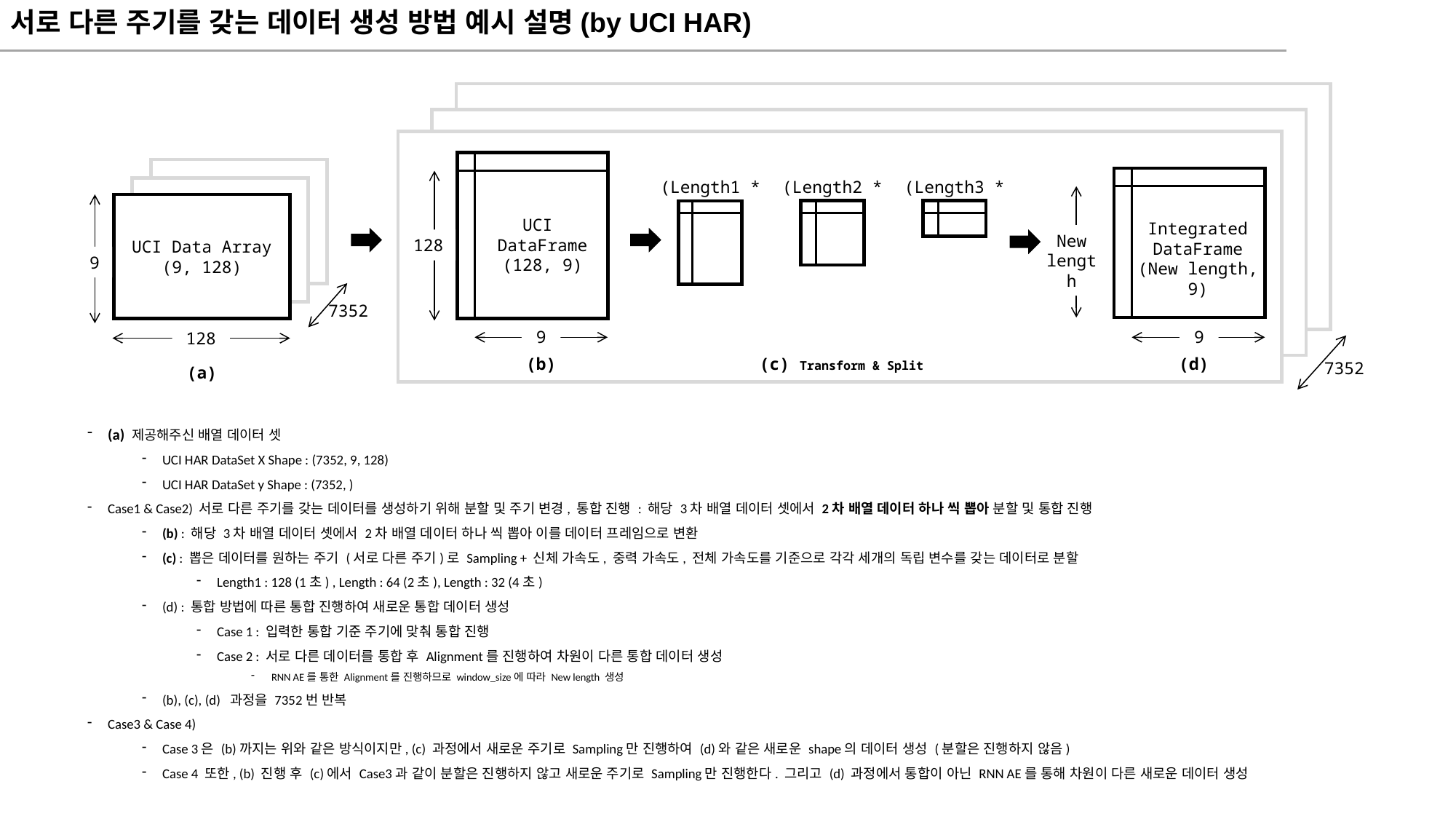

서로 다른 주기를 갖는 데이터 생성 방법 예시 설명(by UCI HAR)

(Length2 * 3)
(Length3 * 3)
(Length1 * 3)

UCI
DataFrame
(128, 9)
Integrated
DataFrame
(New length, 9)
New length

128
UCI Data Array
(9, 128)
9
7352
9
9
128
(d)
(b)
(c) Transform & Split
7352
(a)
(a) 제공해주신 배열 데이터 셋
UCI HAR DataSet X Shape : (7352, 9, 128)
UCI HAR DataSet y Shape : (7352, )
Case1 & Case2) 서로 다른 주기를 갖는 데이터를 생성하기 위해 분할 및 주기 변경, 통합 진행 : 해당 3차 배열 데이터 셋에서 2차 배열 데이터 하나 씩 뽑아 분할 및 통합 진행
(b) : 해당 3차 배열 데이터 셋에서 2차 배열 데이터 하나 씩 뽑아 이를 데이터 프레임으로 변환
(c) : 뽑은 데이터를 원하는 주기 (서로 다른 주기)로 Sampling + 신체 가속도, 중력 가속도, 전체 가속도를 기준으로 각각 세개의 독립 변수를 갖는 데이터로 분할
Length1 : 128 (1초) , Length : 64 (2초), Length : 32 (4초)
(d) : 통합 방법에 따른 통합 진행하여 새로운 통합 데이터 생성
Case 1 : 입력한 통합 기준 주기에 맞춰 통합 진행
Case 2 : 서로 다른 데이터를 통합 후 Alignment를 진행하여 차원이 다른 통합 데이터 생성
RNN AE를 통한 Alignment를 진행하므로 window_size에 따라 New length 생성
(b), (c), (d)  과정을 7352번 반복
Case3 & Case 4)
Case 3은 (b)까지는 위와 같은 방식이지만, (c) 과정에서 새로운 주기로 Sampling만 진행하여 (d)와 같은 새로운 shape의 데이터 생성 (분할은 진행하지 않음)
Case 4 또한, (b) 진행 후 (c)에서 Case3과 같이 분할은 진행하지 않고 새로운 주기로 Sampling만 진행한다. 그리고 (d) 과정에서 통합이 아닌 RNN AE를 통해 차원이 다른 새로운 데이터 생성